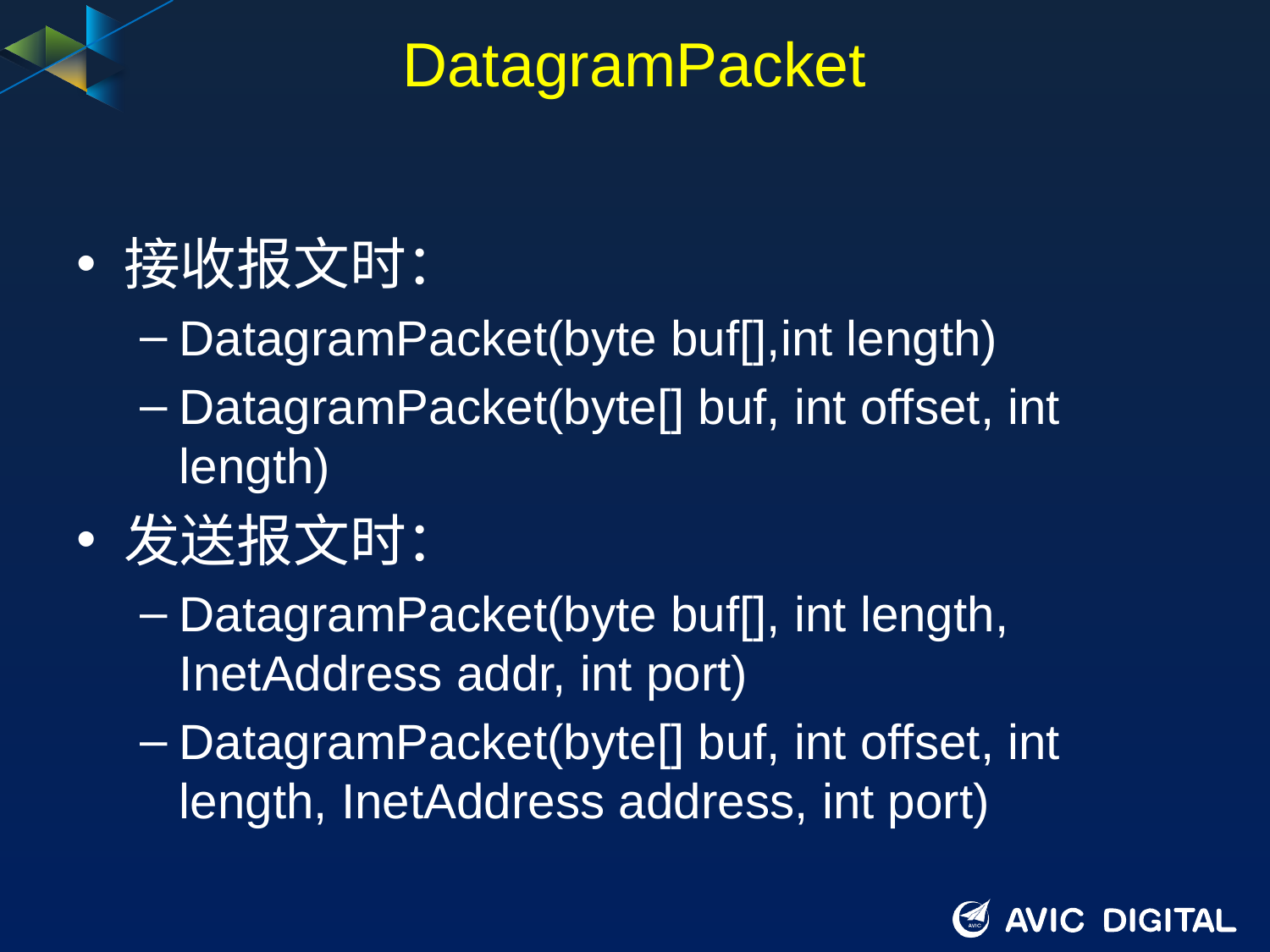

# DatagramPacket
接收报文时：
DatagramPacket(byte buf[],int length)
DatagramPacket(byte[] buf, int offset, int length)
发送报文时：
DatagramPacket(byte buf[], int length, InetAddress addr, int port)
DatagramPacket(byte[] buf, int offset, int length, InetAddress address, int port)